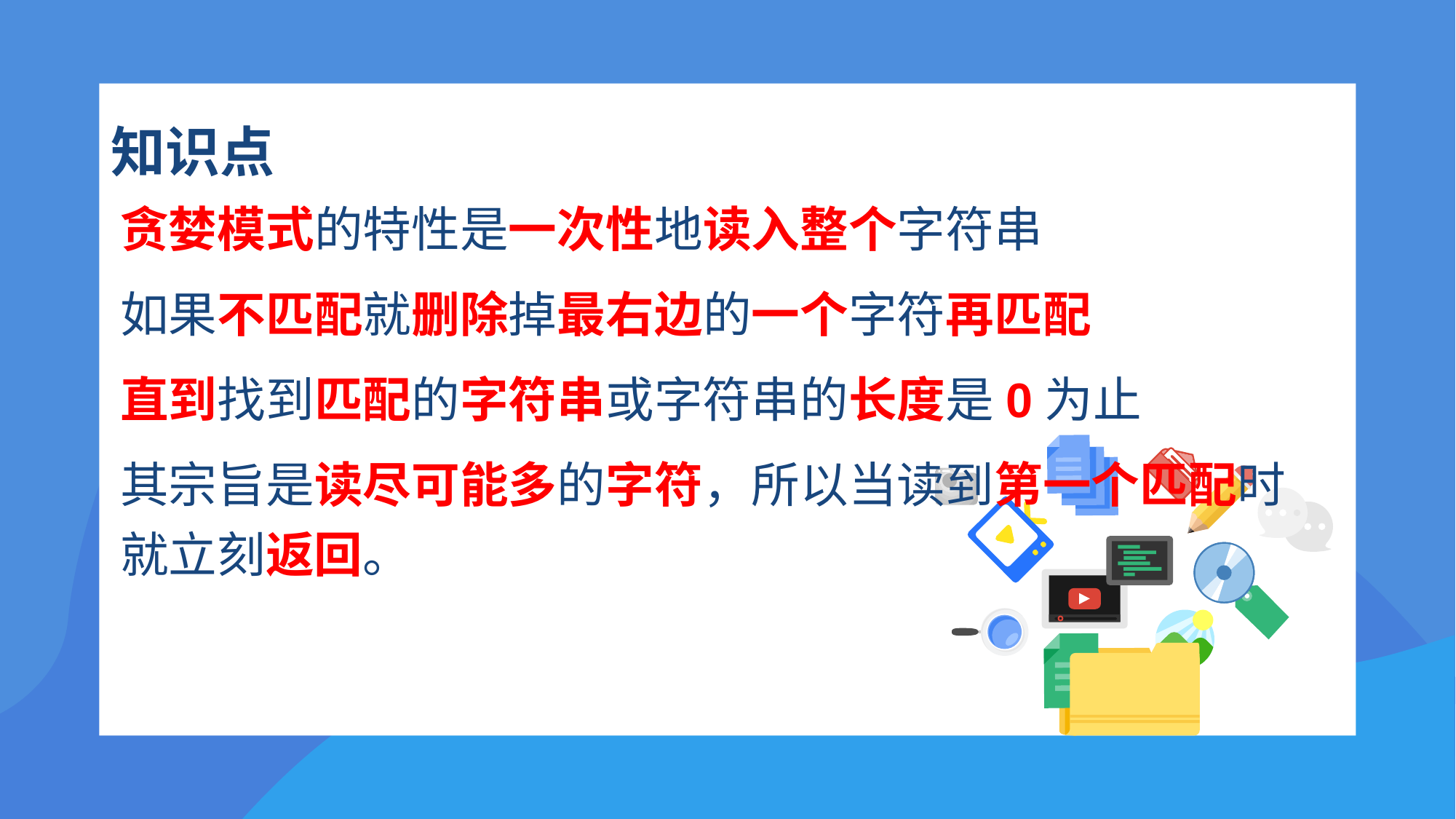

# 知识点
贪婪模式的特性是一次性地读入整个字符串
如果不匹配就删除掉最右边的一个字符再匹配
直到找到匹配的字符串或字符串的长度是0为止
其宗旨是读尽可能多的字符，所以当读到第一个匹配时就立刻返回。